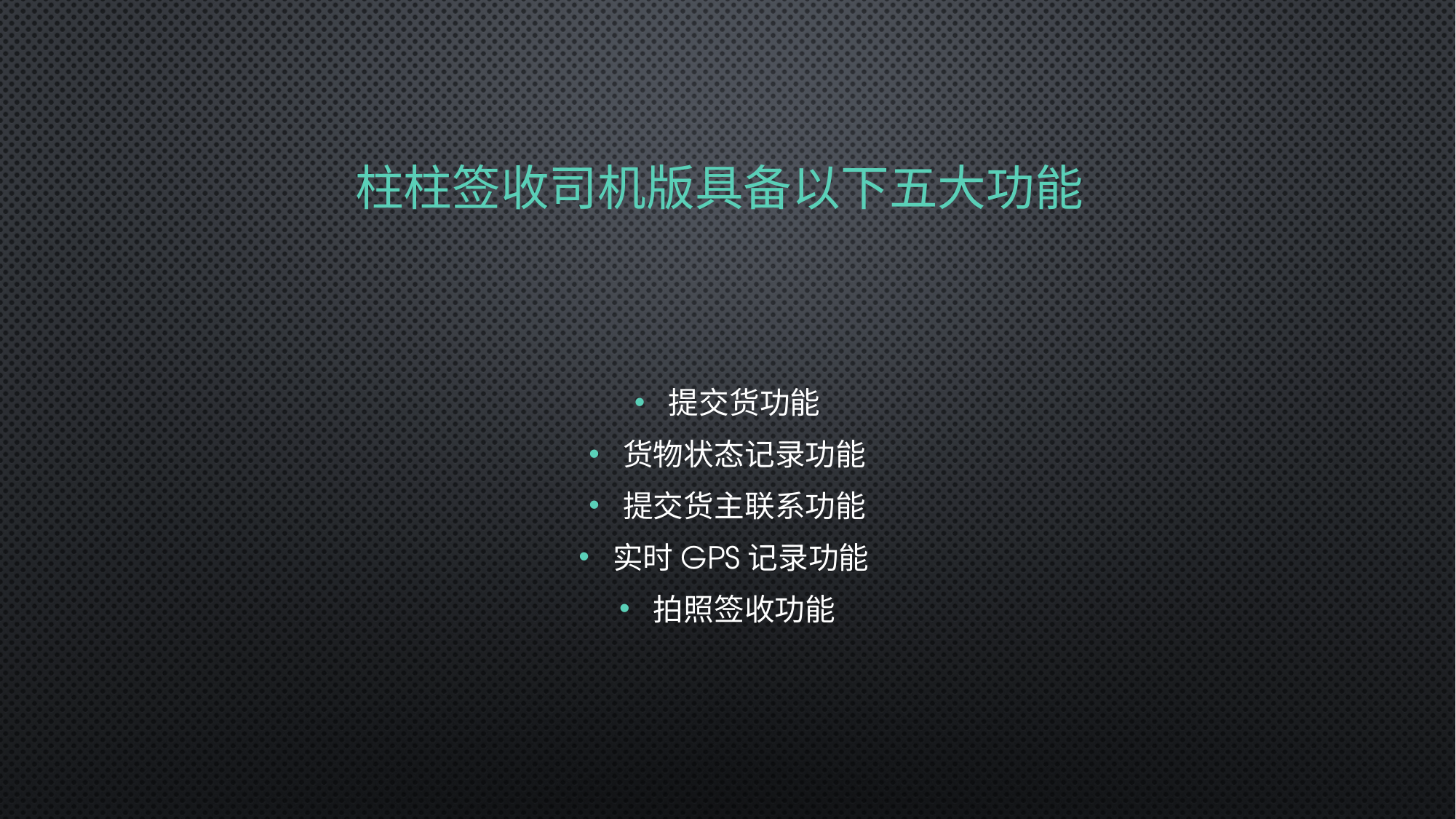

# 柱柱签收司机版具备以下五大功能
提交货功能
货物状态记录功能
提交货主联系功能
实时gps记录功能
拍照签收功能